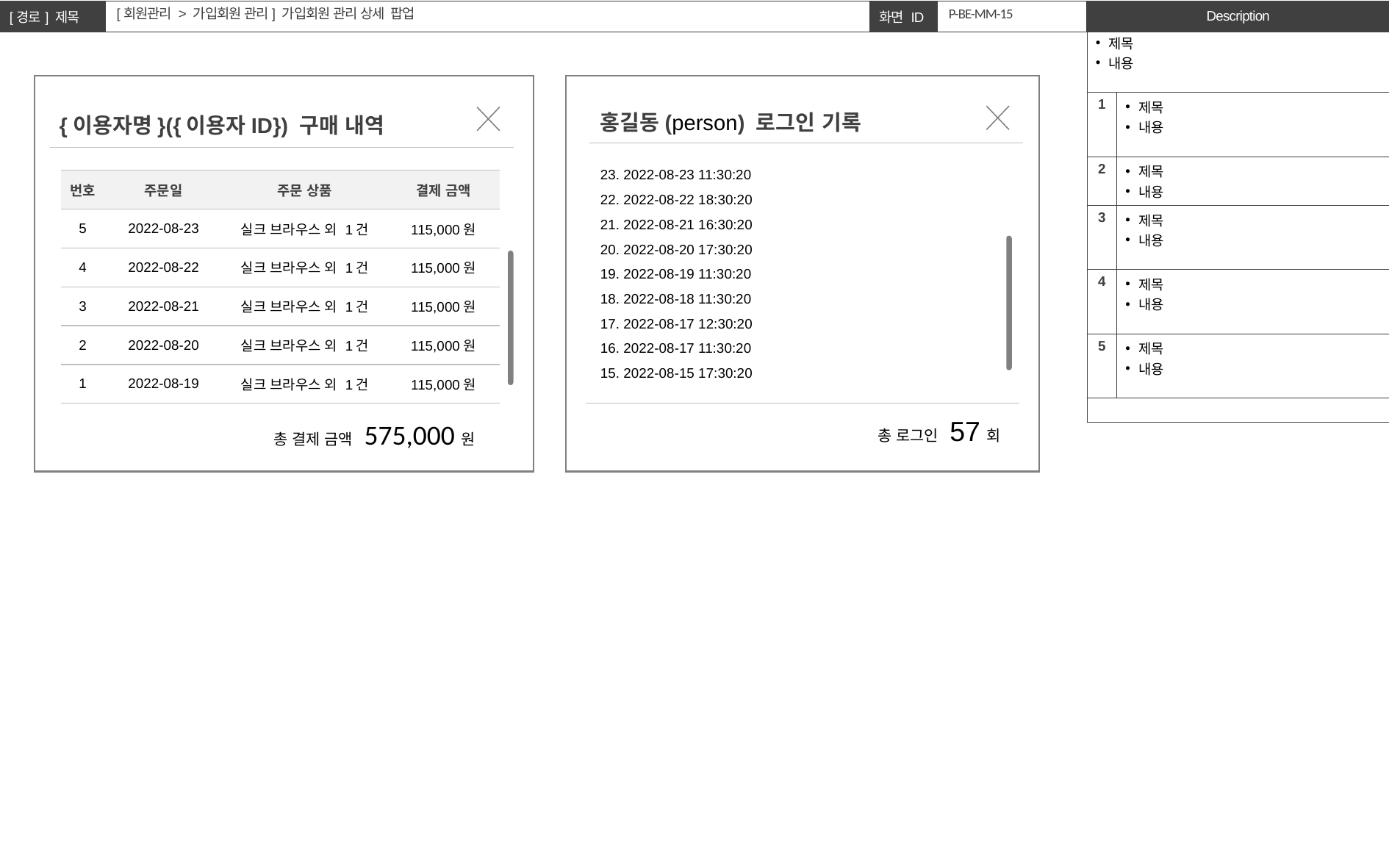

[회원관리 > 가입회원 관리] 가입회원 관리 상세  팝업
# P-BE-MM-15
| 제목 내용 |  |
| --- | --- |
| 1 | 제목 내용 |
| 2 | 제목 내용 |
| 3 | 제목 내용 |
| 4 | 제목 내용 |
| 5 | 제목 내용 |
|  |  |

홍길동(person) 로그인 기록
{이용자명}({이용자ID}) 구매 내역

23. 2022-08-23 11:30:20
22. 2022-08-22 18:30:20
21. 2022-08-21 16:30:20
20. 2022-08-20 17:30:20
19. 2022-08-19 11:30:20
18. 2022-08-18 11:30:20
17. 2022-08-17 12:30:20
16. 2022-08-17 11:30:20
15. 2022-08-15 17:30:20
| 번호 | 주문일 | 주문 상품 | 결제 금액 |
| --- | --- | --- | --- |
| 5 | 2022-08-23 | 실크 브라우스 외 1건 | 115,000원 |
| 4 | 2022-08-22 | 실크 브라우스 외 1건 | 115,000원 |
| 3 | 2022-08-21 | 실크 브라우스 외 1건 | 115,000원 |
| 2 | 2022-08-20 | 실크 브라우스 외 1건 | 115,000원 |
| 1 | 2022-08-19 | 실크 브라우스 외 1건 | 115,000원 |

총 로그인  57회
총 결제 금액  575,000원